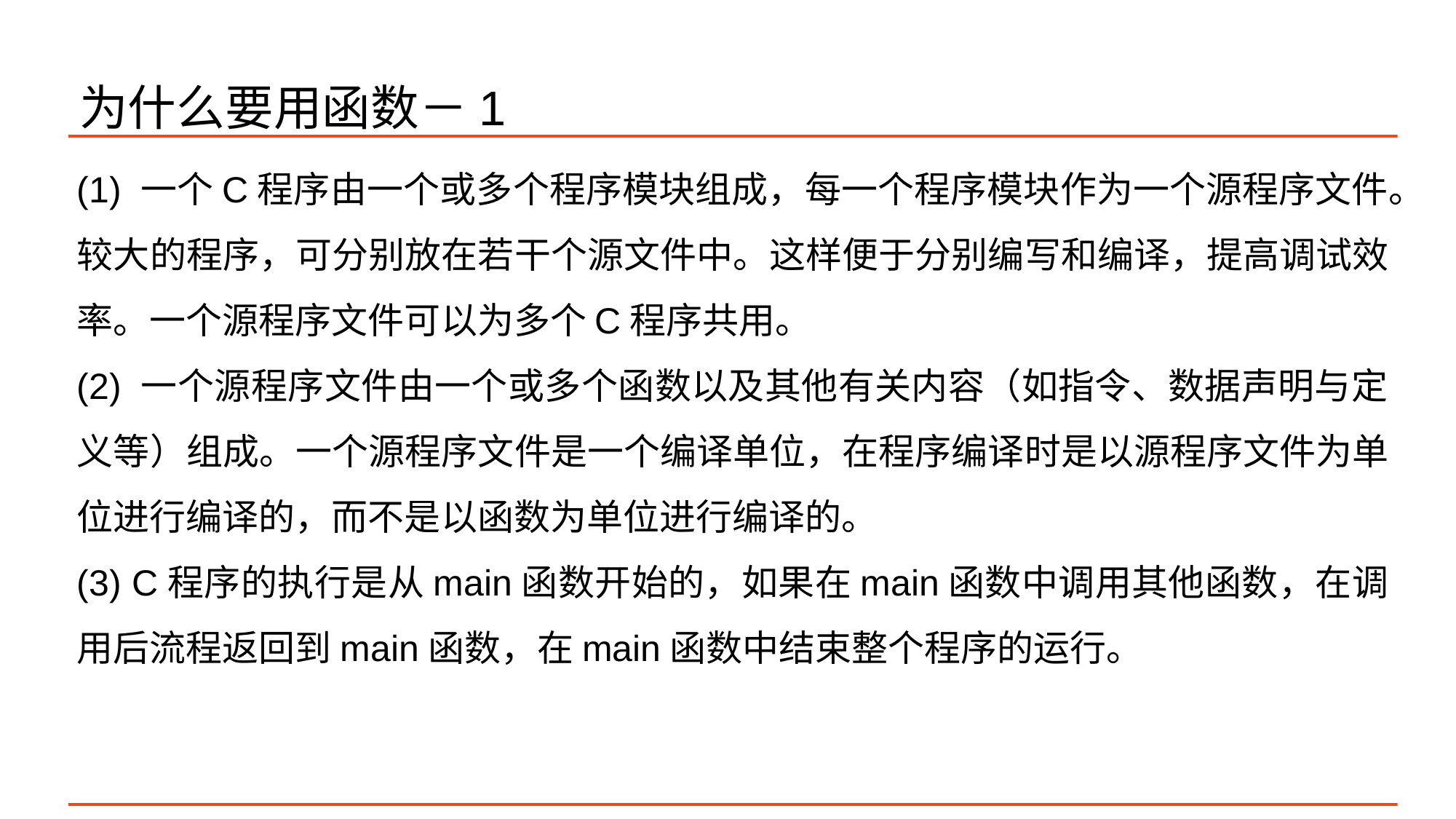

# 为什么要用函数－1
(1) 一个C程序由一个或多个程序模块组成，每一个程序模块作为一个源程序文件。较大的程序，可分别放在若干个源文件中。这样便于分别编写和编译，提高调试效率。一个源程序文件可以为多个C程序共用。
(2) 一个源程序文件由一个或多个函数以及其他有关内容（如指令、数据声明与定义等）组成。一个源程序文件是一个编译单位，在程序编译时是以源程序文件为单位进行编译的，而不是以函数为单位进行编译的。
(3) C程序的执行是从main函数开始的，如果在main函数中调用其他函数，在调用后流程返回到main函数，在main函数中结束整个程序的运行。